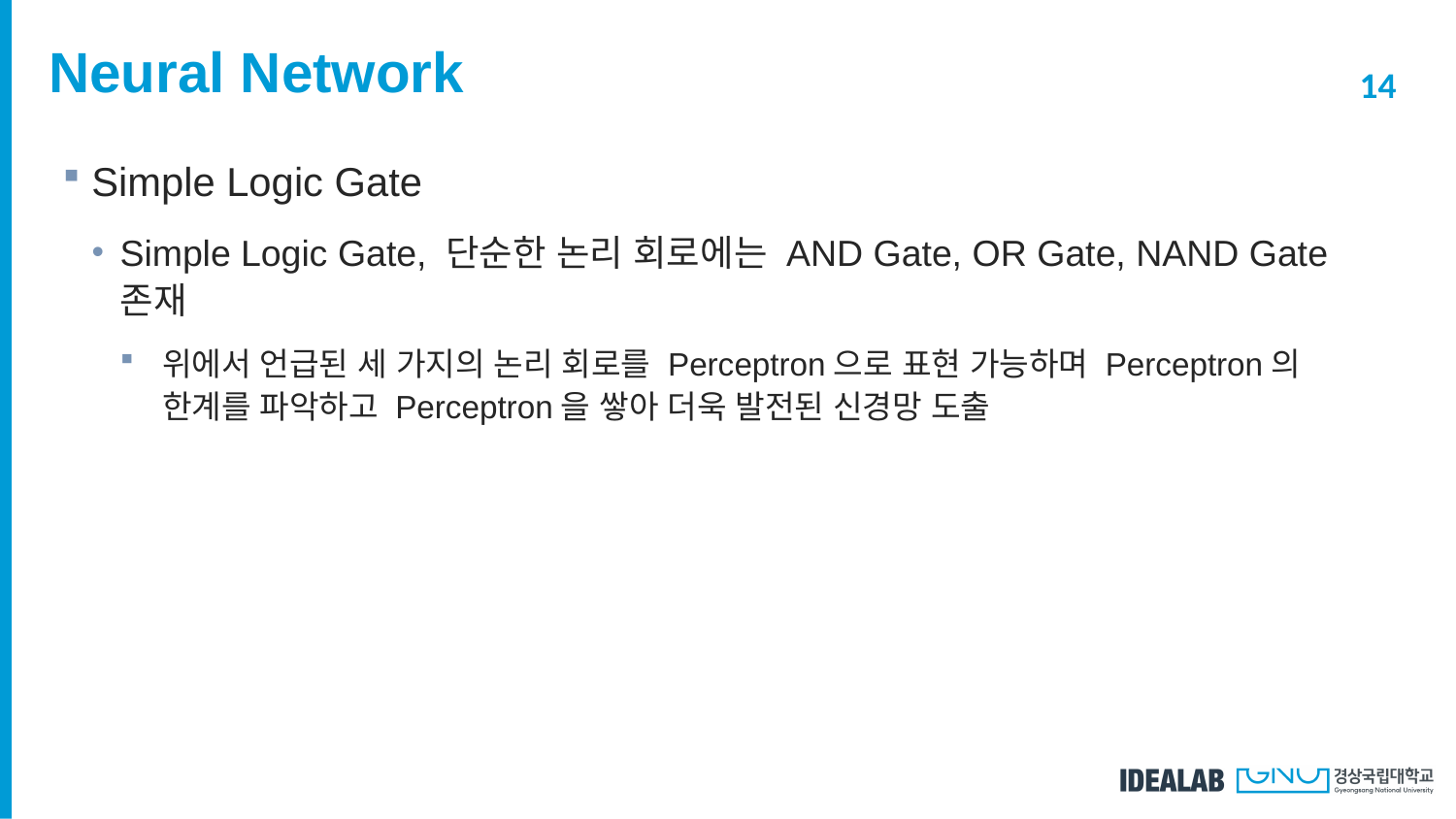

# Neural Network
Simple Logic Gate
Simple Logic Gate, 단순한 논리 회로에는 AND Gate, OR Gate, NAND Gate 존재
위에서 언급된 세 가지의 논리 회로를 Perceptron으로 표현 가능하며 Perceptron의 한계를 파악하고 Perceptron을 쌓아 더욱 발전된 신경망 도출